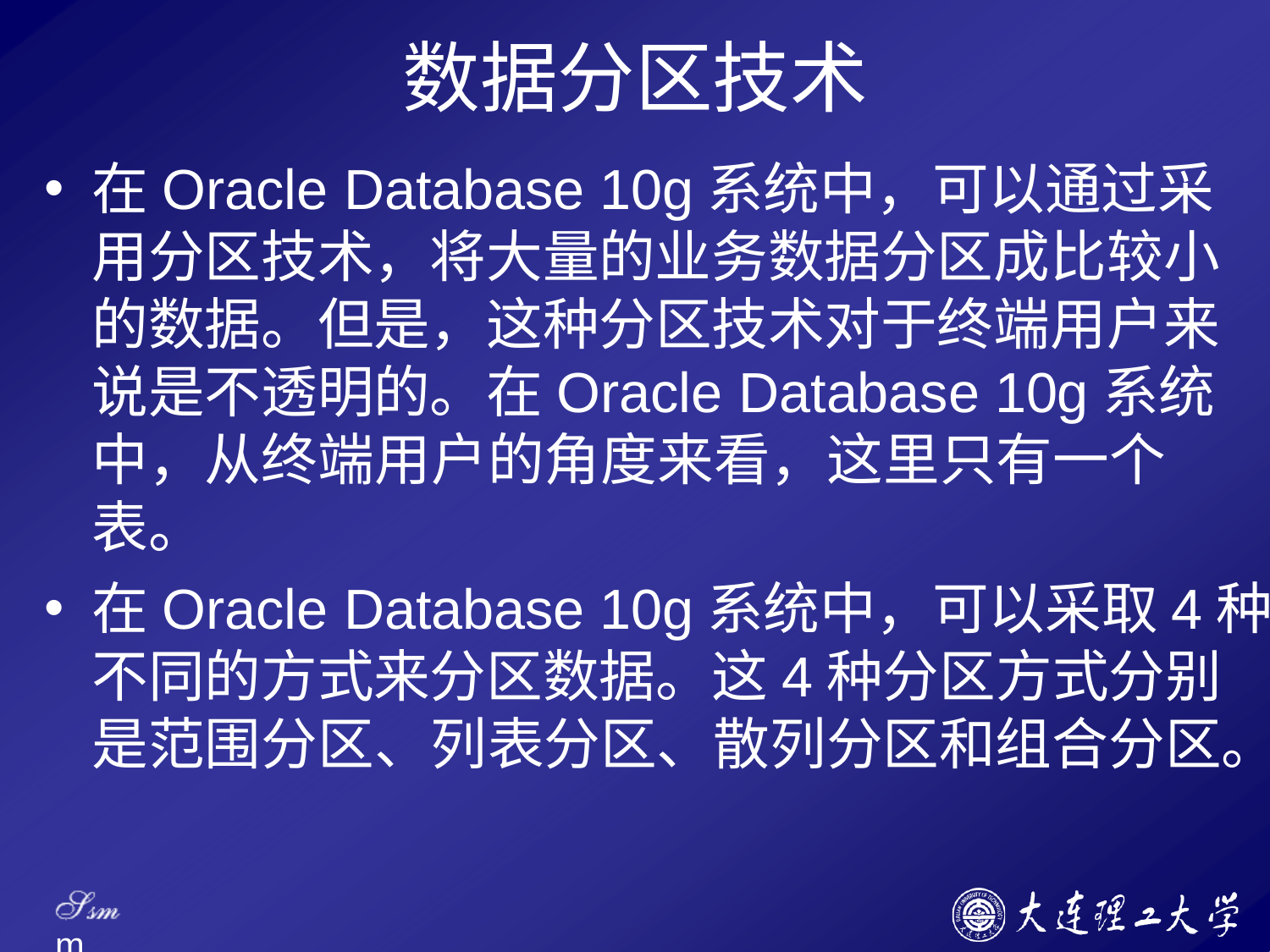

# 数据分区技术
在Oracle Database 10g系统中，可以通过采 用分区技术，将大量的业务数据分区成比较小 的数据。但是，这种分区技术对于终端用户来 说是不透明的。在Oracle Database 10g系统
中，从终端用户的角度来看，这里只有一个表。
在Oracle Database 10g系统中，可以采取4种 不同的方式来分区数据。这4种分区方式分别 是范围分区、列表分区、散列分区和组合分区。

Ssm